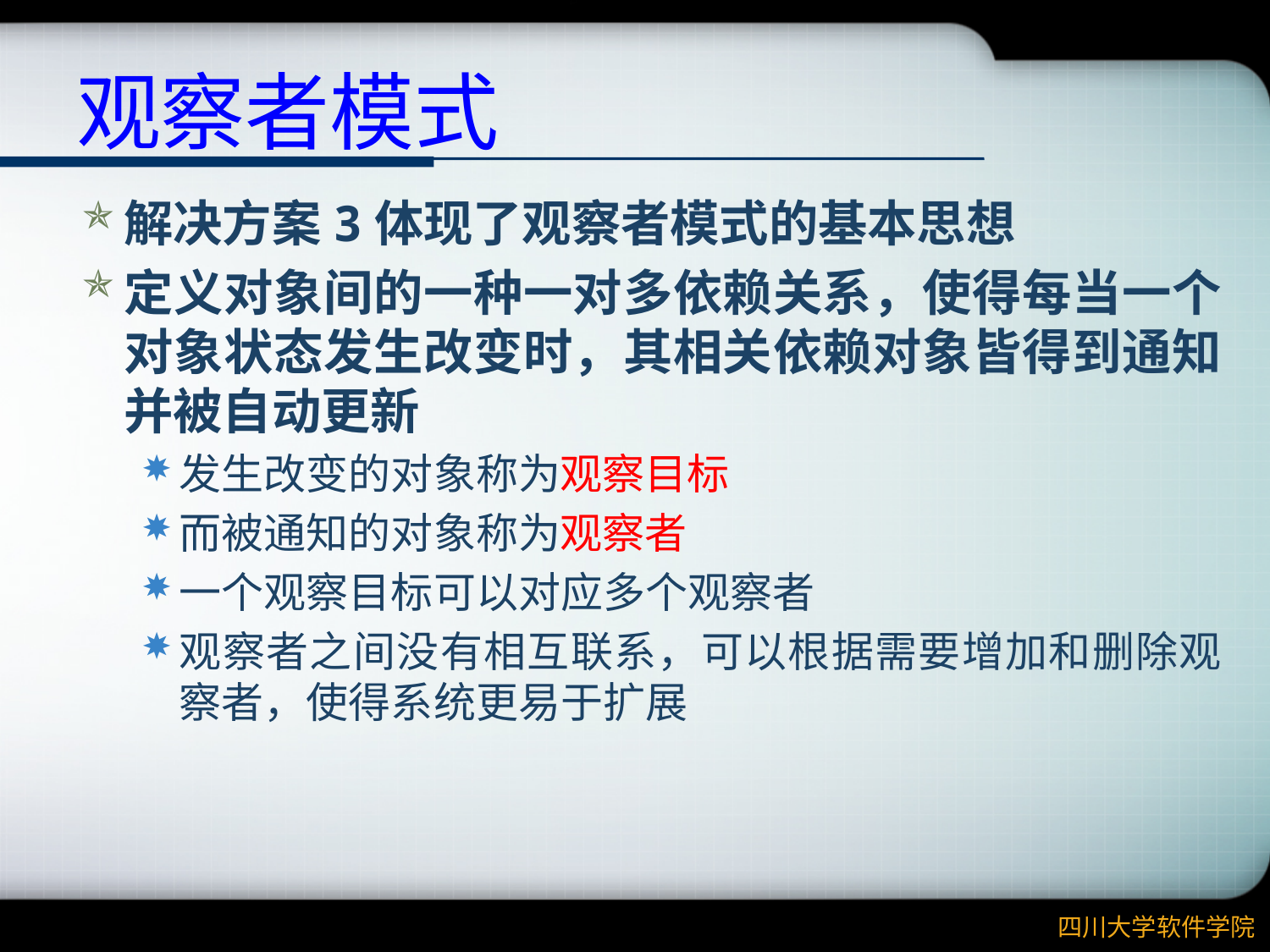

# 观察者模式
解决方案3体现了观察者模式的基本思想
定义对象间的一种一对多依赖关系，使得每当一个对象状态发生改变时，其相关依赖对象皆得到通知并被自动更新
发生改变的对象称为观察目标
而被通知的对象称为观察者
一个观察目标可以对应多个观察者
观察者之间没有相互联系，可以根据需要增加和删除观察者，使得系统更易于扩展